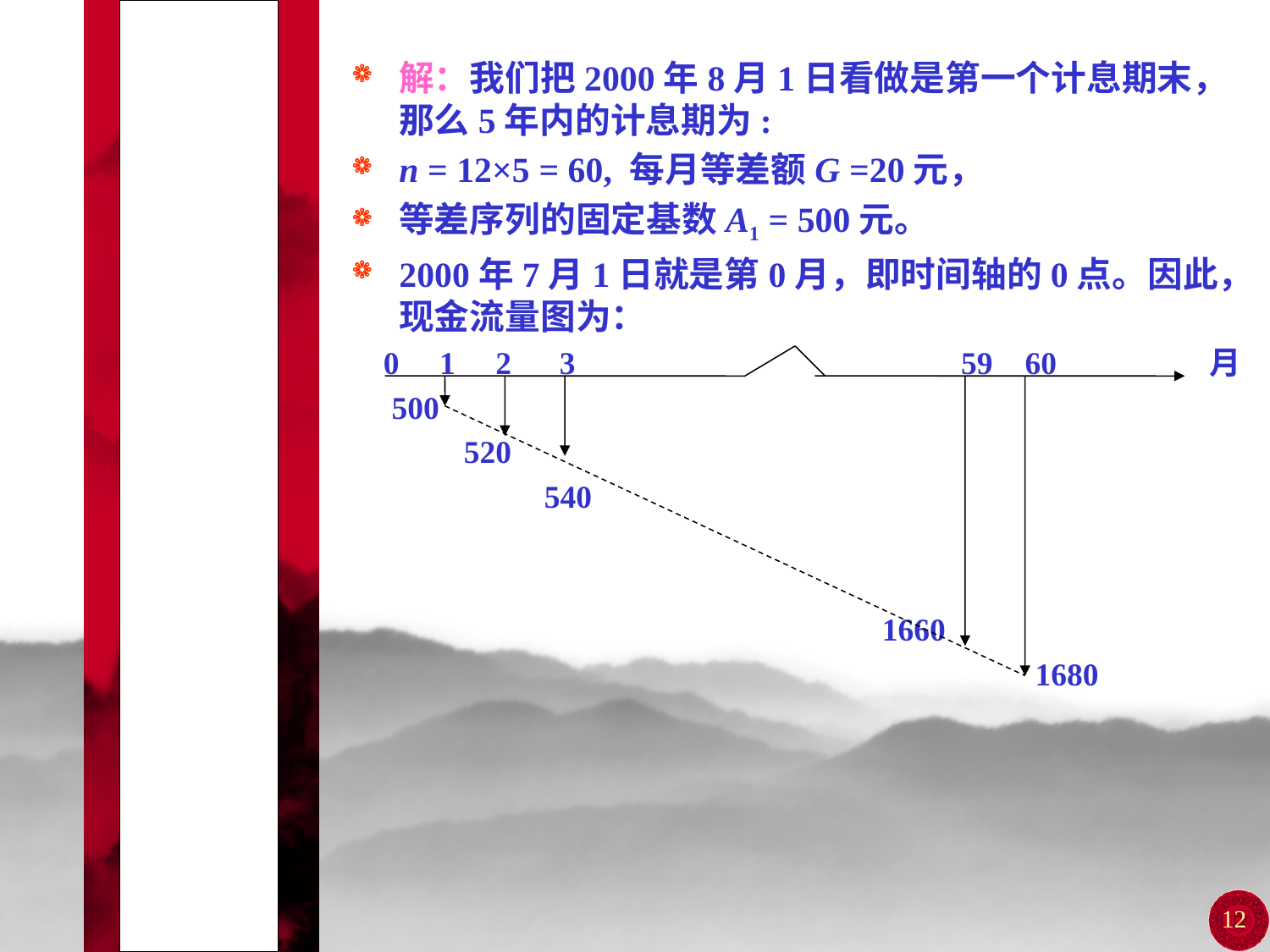

# 第二讲  技术经济学的基础知识

解：我们把2000年8月1日看做是第一个计息期末，那么5年内的计息期为:
n = 12×5 = 60, 每月等差额G =20元，
等差序列的固定基数A1 = 500元。
2000年7月1日就是第0月，即时间轴的0点。因此，现金流量图为：
    0     1     2      3                                                59    60                  月
     500
              520
                        540

                                                                  1660
                                                                                     1680

12